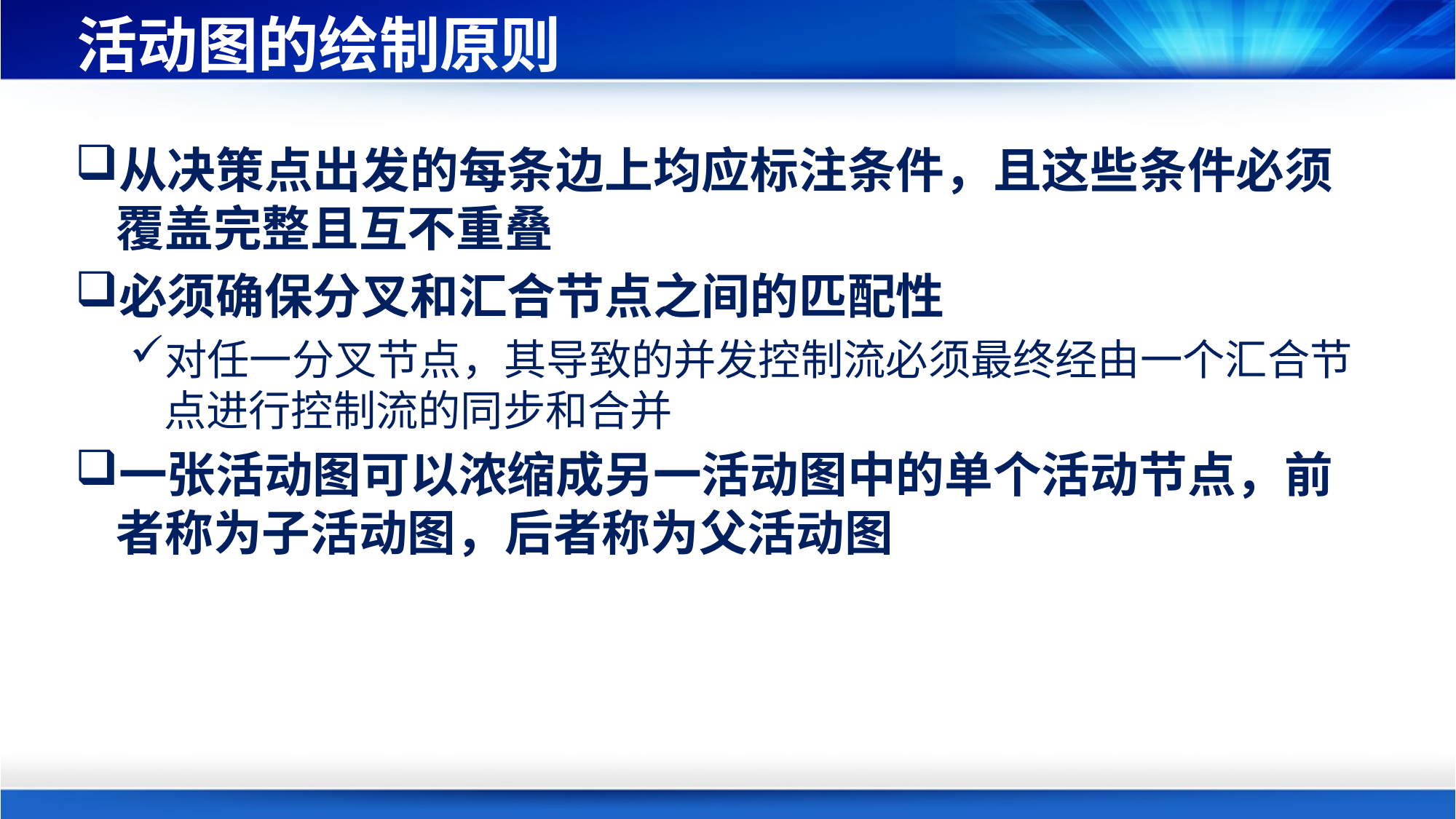

# 活动图的绘制原则
从决策点出发的每条边上均应标注条件，且这些条件必须覆盖完整且互不重叠
必须确保分叉和汇合节点之间的匹配性
对任一分叉节点，其导致的并发控制流必须最终经由一个汇合节点进行控制流的同步和合并
一张活动图可以浓缩成另一活动图中的单个活动节点，前者称为子活动图，后者称为父活动图